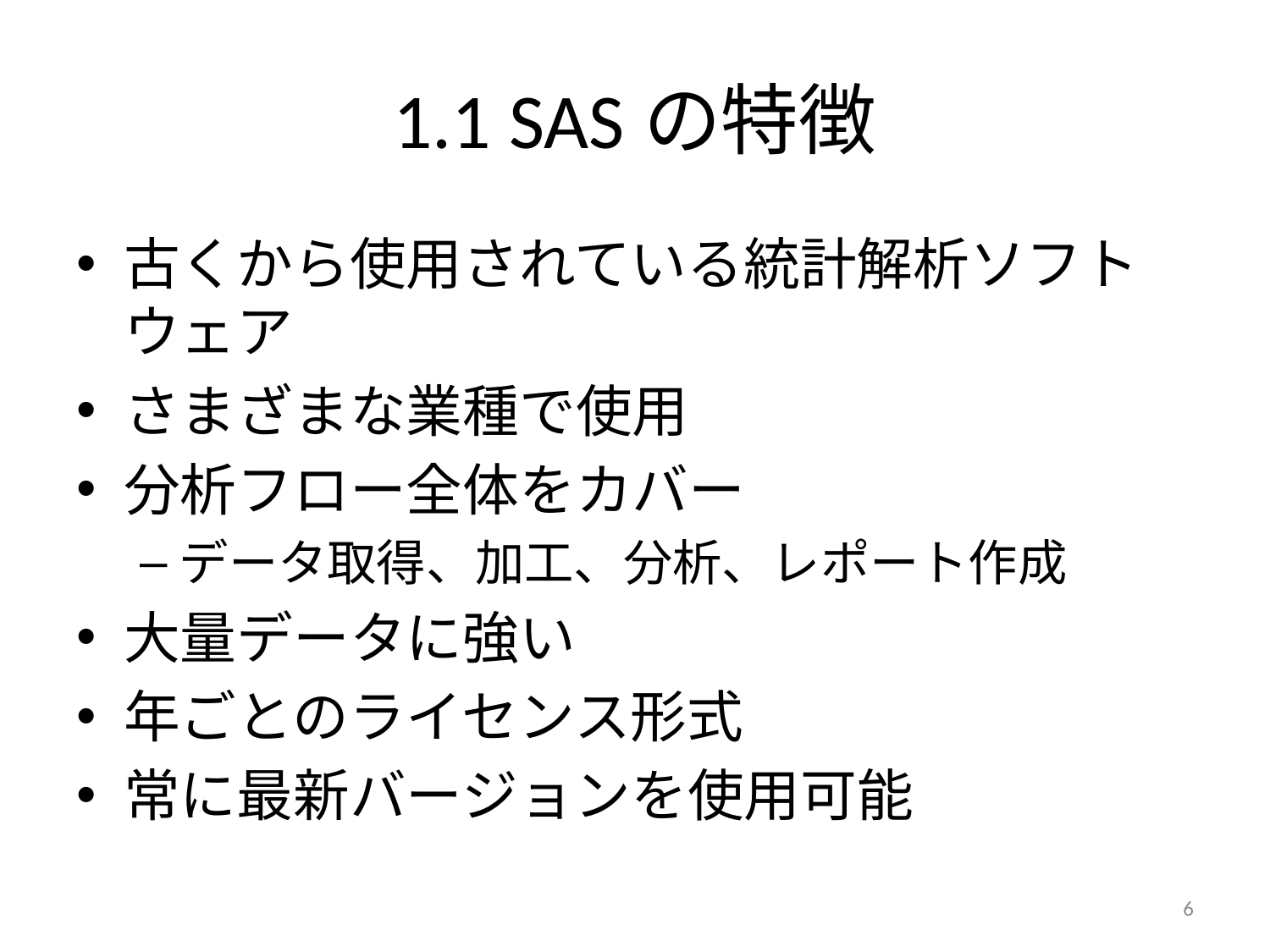

# 1.1 SASの特徴
古くから使用されている統計解析ソフトウェア
さまざまな業種で使用
分析フロー全体をカバー
データ取得、加工、分析、レポート作成
大量データに強い
年ごとのライセンス形式
常に最新バージョンを使用可能
6